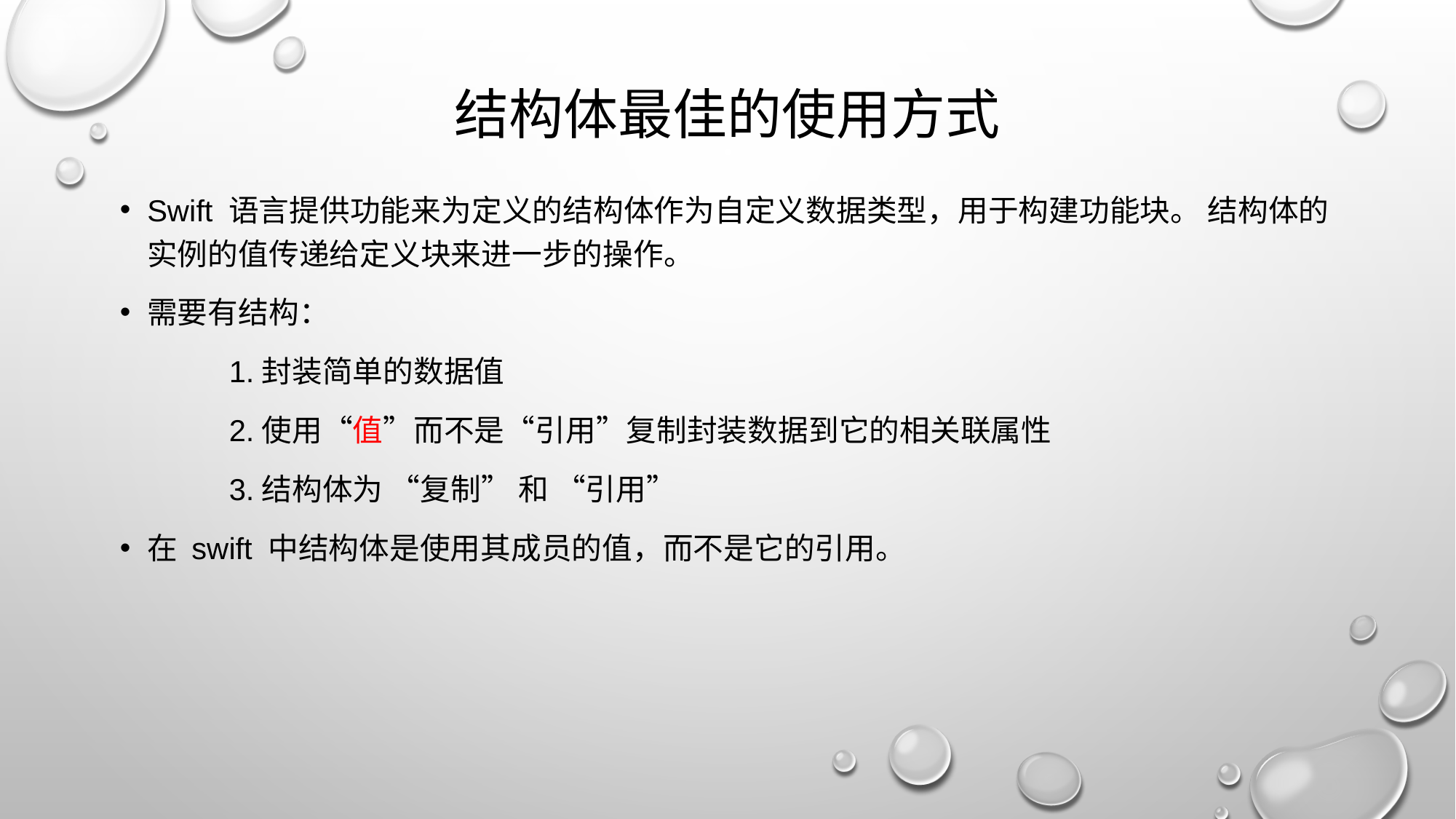

# 结构体最佳的使用方式
Swift 语言提供功能来为定义的结构体作为自定义数据类型，用于构建功能块。 结构体的实例的值传递给定义块来进一步的操作。
需要有结构：
	1.封装简单的数据值
	2.使用“值”而不是“引用”复制封装数据到它的相关联属性
	3.结构体为 “复制” 和 “引用”
在 swift 中结构体是使用其成员的值，而不是它的引用。